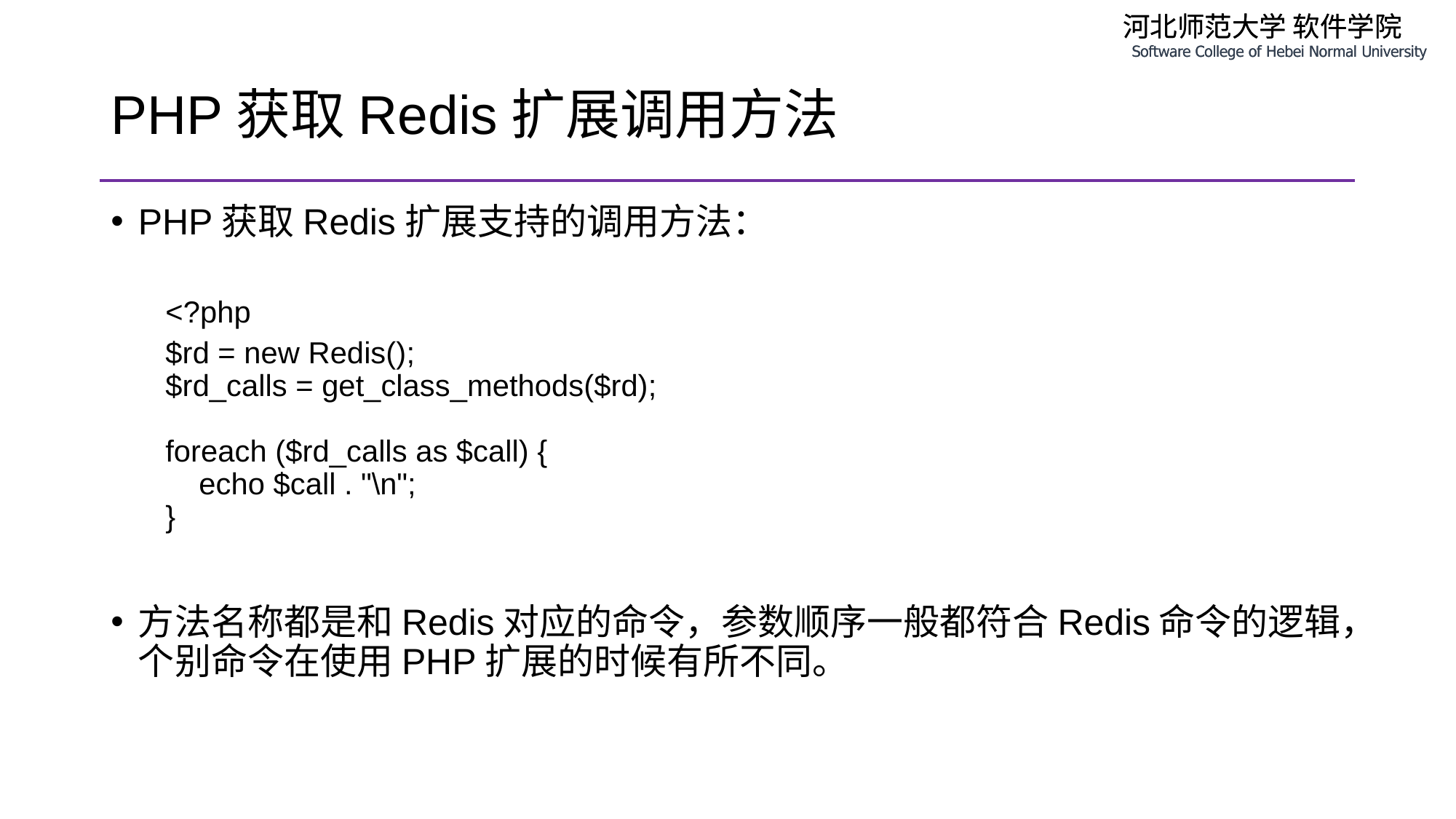

# PHP获取Redis扩展调用方法
PHP获取Redis扩展支持的调用方法：

<?php
$rd = new Redis();
$rd_calls = get_class_methods($rd);
foreach ($rd_calls as $call) {
    echo $call . "\n";
}

方法名称都是和Redis对应的命令，参数顺序一般都符合Redis命令的逻辑，个别命令在使用PHP扩展的时候有所不同。